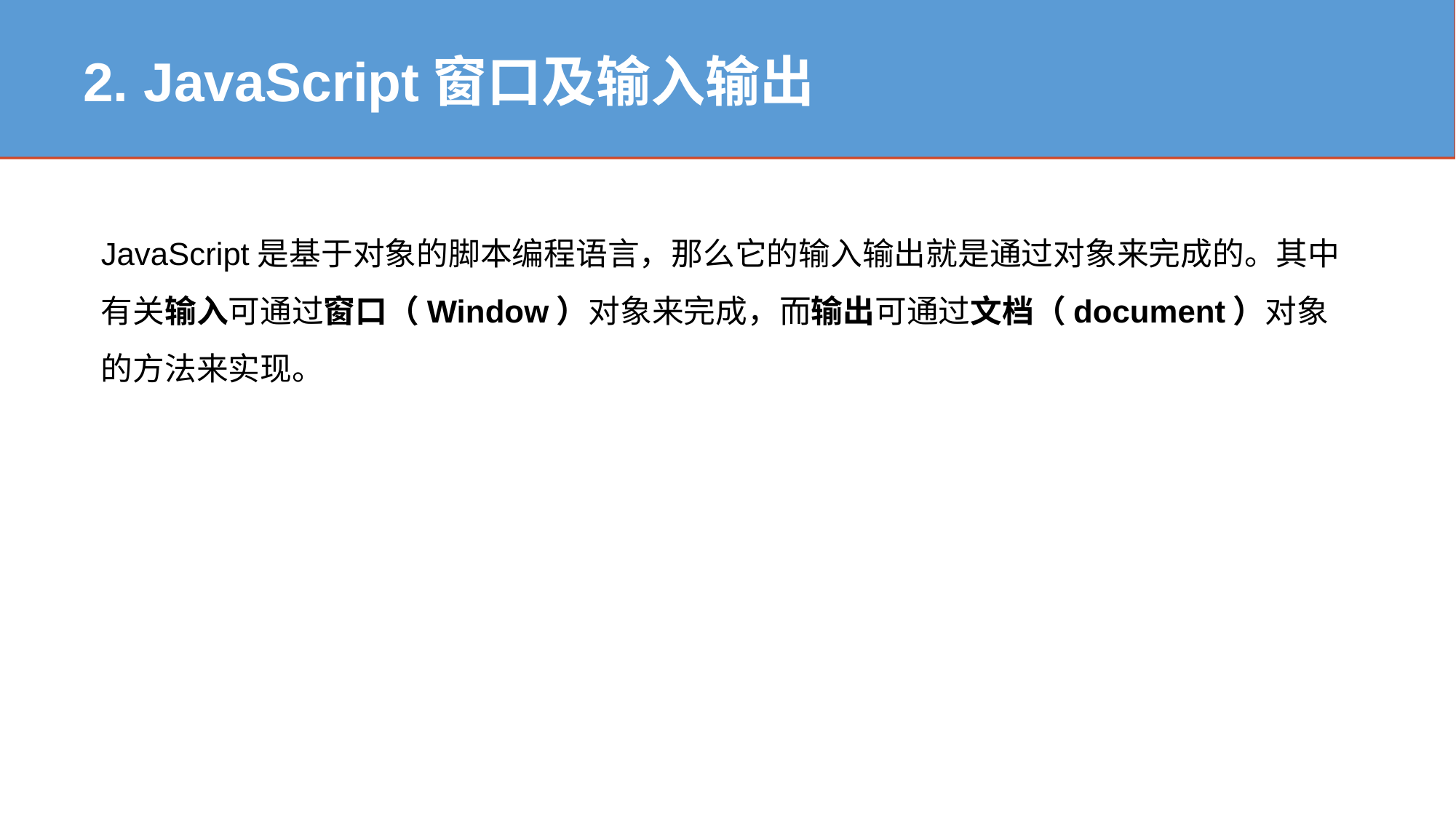

2. JavaScript窗口及输入输出

JavaScript是基于对象的脚本编程语言，那么它的输入输出就是通过对象来完成的。其中有关输入可通过窗口（Window）对象来完成，而输出可通过文档（document）对象的方法来实现。